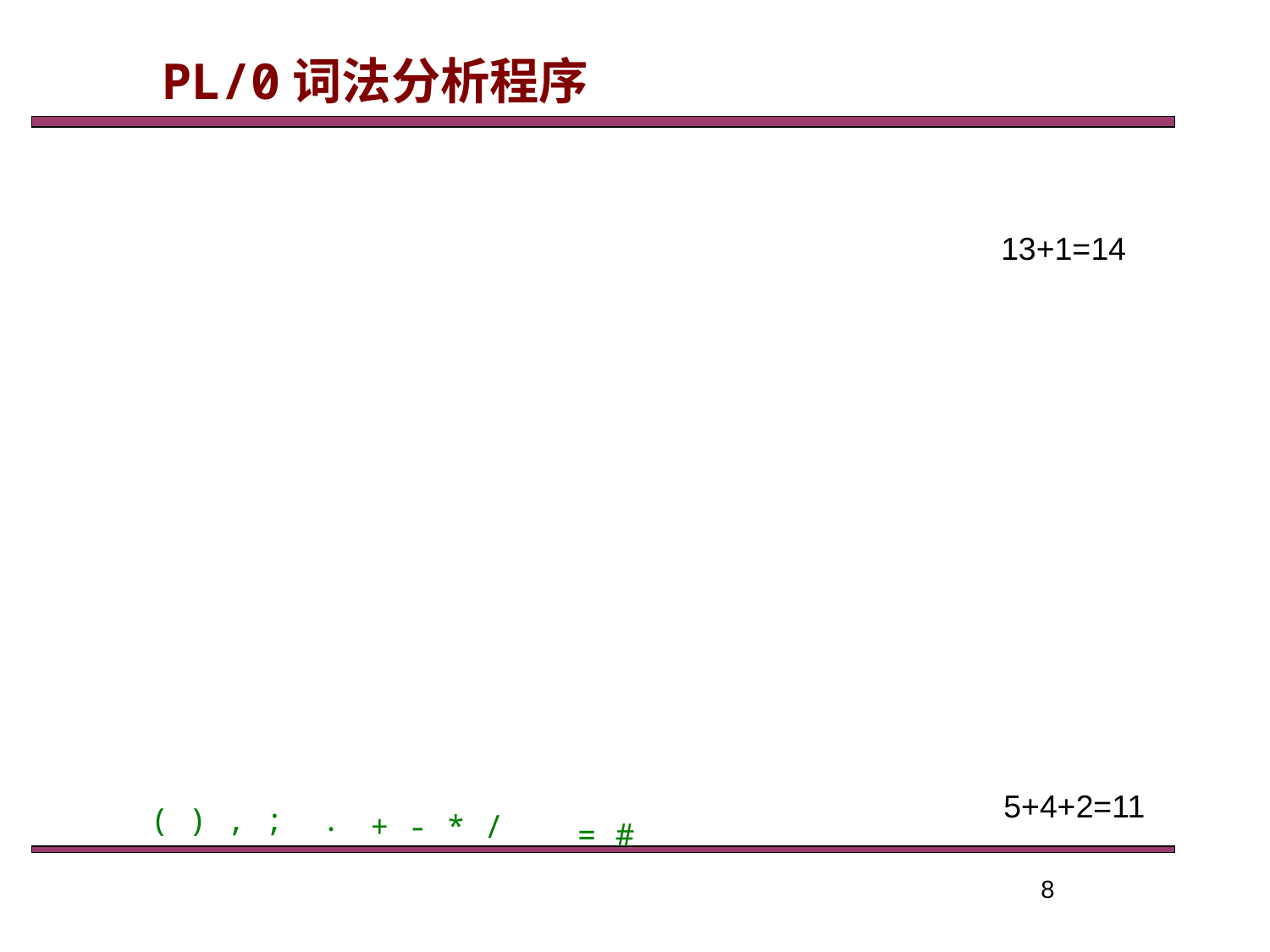

PL/0词法分析程序
13+1=14
5+4+2=11
( ) , ;  .
 + - * /
= #
8